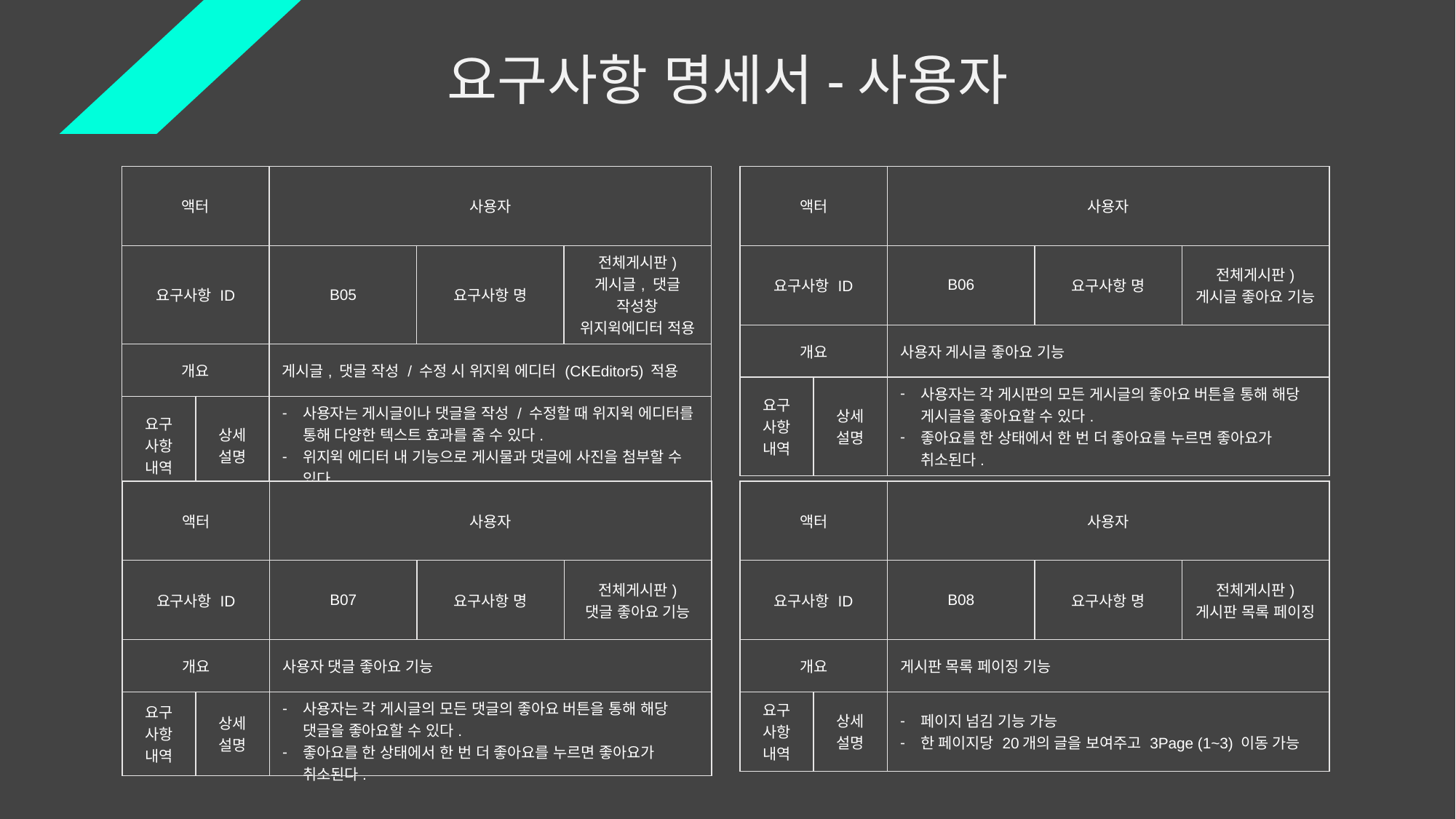

요구사항 명세서-사용자
| 액터 |  | 사용자 |  |  |
| --- | --- | --- | --- | --- |
| 요구사항 ID |  | B05 | 요구사항 명 | 전체게시판) 게시글, 댓글 작성창 위지윅에디터 적용 |
| 개요 |  | 게시글, 댓글 작성 / 수정 시 위지윅 에디터 (CKEditor5) 적용 |  |  |
| 요구 사항 내역 | 상세 설명 | 사용자는 게시글이나 댓글을 작성 / 수정할 때 위지윅 에디터를 통해 다양한 텍스트 효과를 줄 수 있다. 위지윅 에디터 내 기능으로 게시물과 댓글에 사진을 첨부할 수 있다. |  |  |
| 액터 |  | 사용자 |  |  |
| --- | --- | --- | --- | --- |
| 요구사항 ID |  | B06 | 요구사항 명 | 전체게시판) 게시글 좋아요 기능 |
| 개요 |  | 사용자 게시글 좋아요 기능 |  |  |
| 요구 사항 내역 | 상세 설명 | 사용자는 각 게시판의 모든 게시글의 좋아요 버튼을 통해 해당 게시글을 좋아요할 수 있다. 좋아요를 한 상태에서 한 번 더 좋아요를 누르면 좋아요가 취소된다. |  |  |
| 액터 |  | 사용자 |  |  |
| --- | --- | --- | --- | --- |
| 요구사항 ID |  | B07 | 요구사항 명 | 전체게시판) 댓글 좋아요 기능 |
| 개요 |  | 사용자 댓글 좋아요 기능 |  |  |
| 요구 사항 내역 | 상세 설명 | 사용자는 각 게시글의 모든 댓글의 좋아요 버튼을 통해 해당 댓글을 좋아요할 수 있다. 좋아요를 한 상태에서 한 번 더 좋아요를 누르면 좋아요가 취소된다. |  |  |
| 액터 |  | 사용자 |  |  |
| --- | --- | --- | --- | --- |
| 요구사항 ID |  | B08 | 요구사항 명 | 전체게시판) 게시판 목록 페이징 |
| 개요 |  | 게시판 목록 페이징 기능 |  |  |
| 요구 사항 내역 | 상세 설명 | 페이지 넘김 기능 가능 한 페이지당 20개의 글을 보여주고 3Page (1~3) 이동 가능 |  |  |